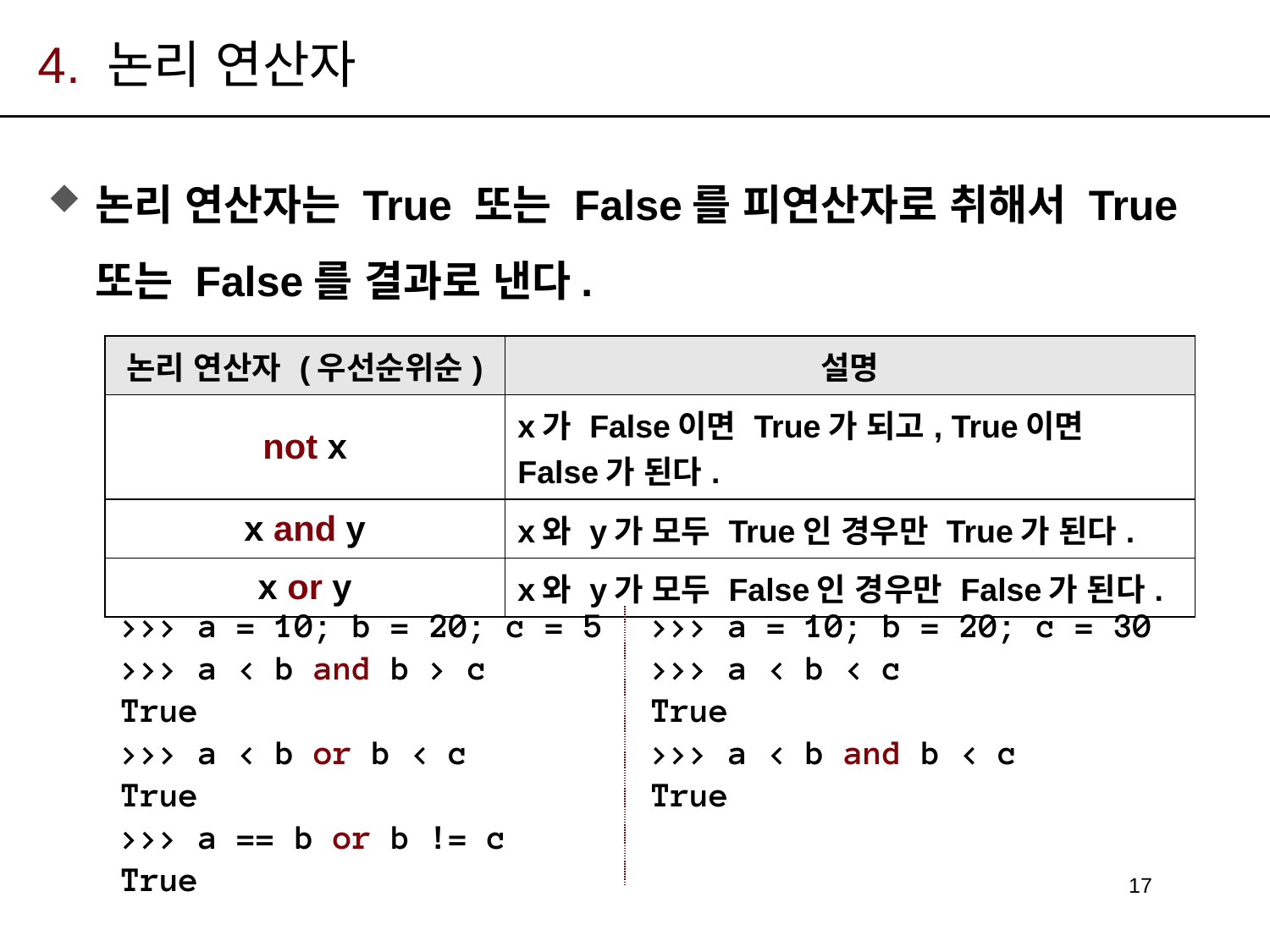

# 4. 논리 연산자
논리 연산자는 True 또는 False를 피연산자로 취해서 True 또는 False를 결과로 낸다.
| 논리 연산자 (우선순위순) | 설명 |
| --- | --- |
| not x | x가 False이면 True가 되고, True이면 False가 된다. |
| x and y | x와 y가 모두 True인 경우만 True가 된다. |
| x or y | x와 y가 모두 False인 경우만 False가 된다. |
>>> a = 10; b = 20; c = 5
>>> a < b and b > c
True
>>> a < b or b < c
True
>>> a == b or b != c
True
>>> a = 10; b = 20; c = 30
>>> a < b < c
True
>>> a < b and b < c
True
17